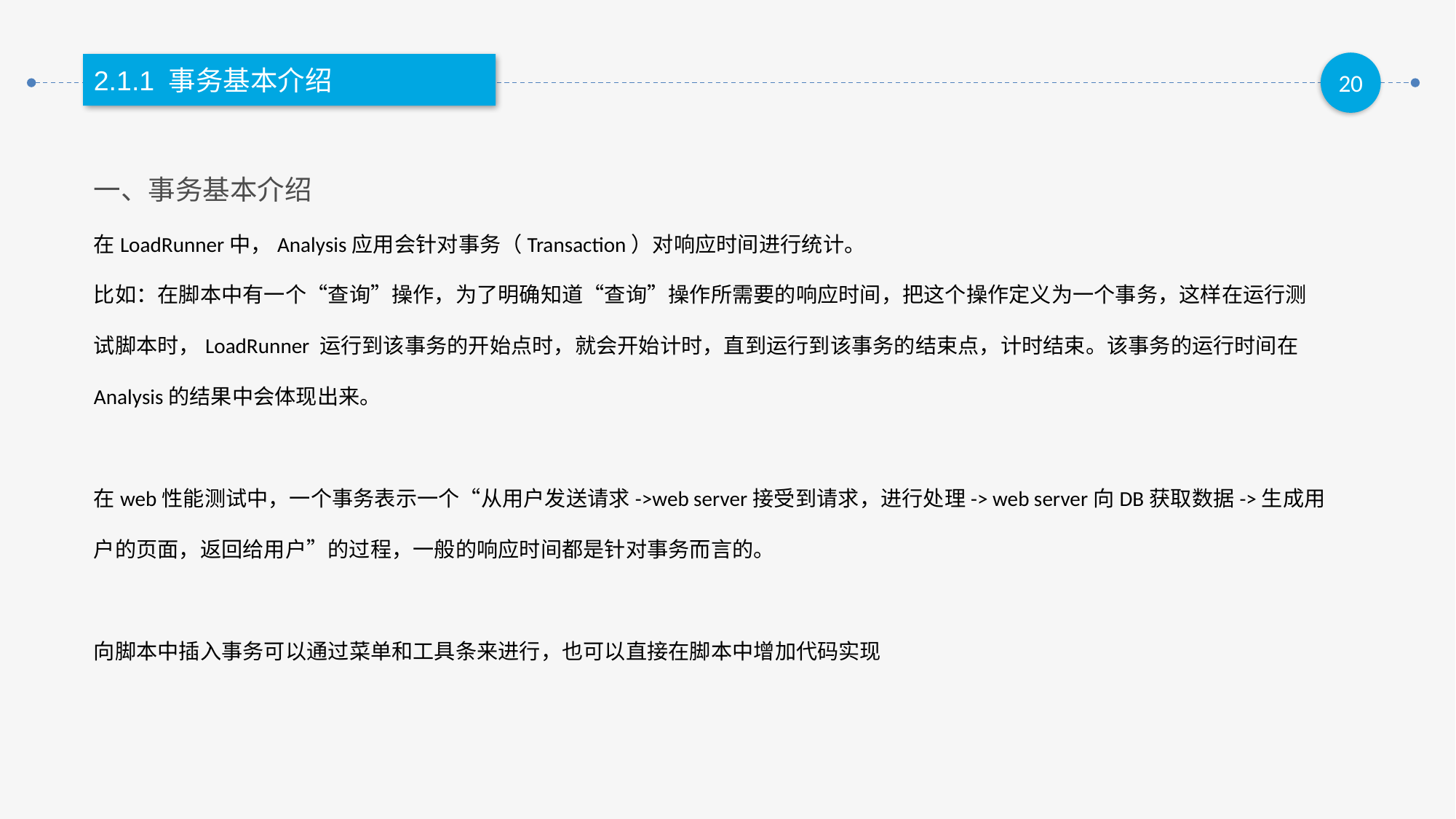

2.1.1 事务基本介绍
一、事务基本介绍
在LoadRunner中，Analysis应用会针对事务（Transaction）对响应时间进行统计。
比如：在脚本中有一个“查询”操作，为了明确知道“查询”操作所需要的响应时间，把这个操作定义为一个事务，这样在运行测试脚本时，LoadRunner 运行到该事务的开始点时，就会开始计时，直到运行到该事务的结束点，计时结束。该事务的运行时间在Analysis的结果中会体现出来。

在web性能测试中，一个事务表示一个“从用户发送请求->web server接受到请求，进行处理-> web server向DB获取数据->生成用户的页面，返回给用户”的过程，一般的响应时间都是针对事务而言的。

向脚本中插入事务可以通过菜单和工具条来进行，也可以直接在脚本中增加代码实现